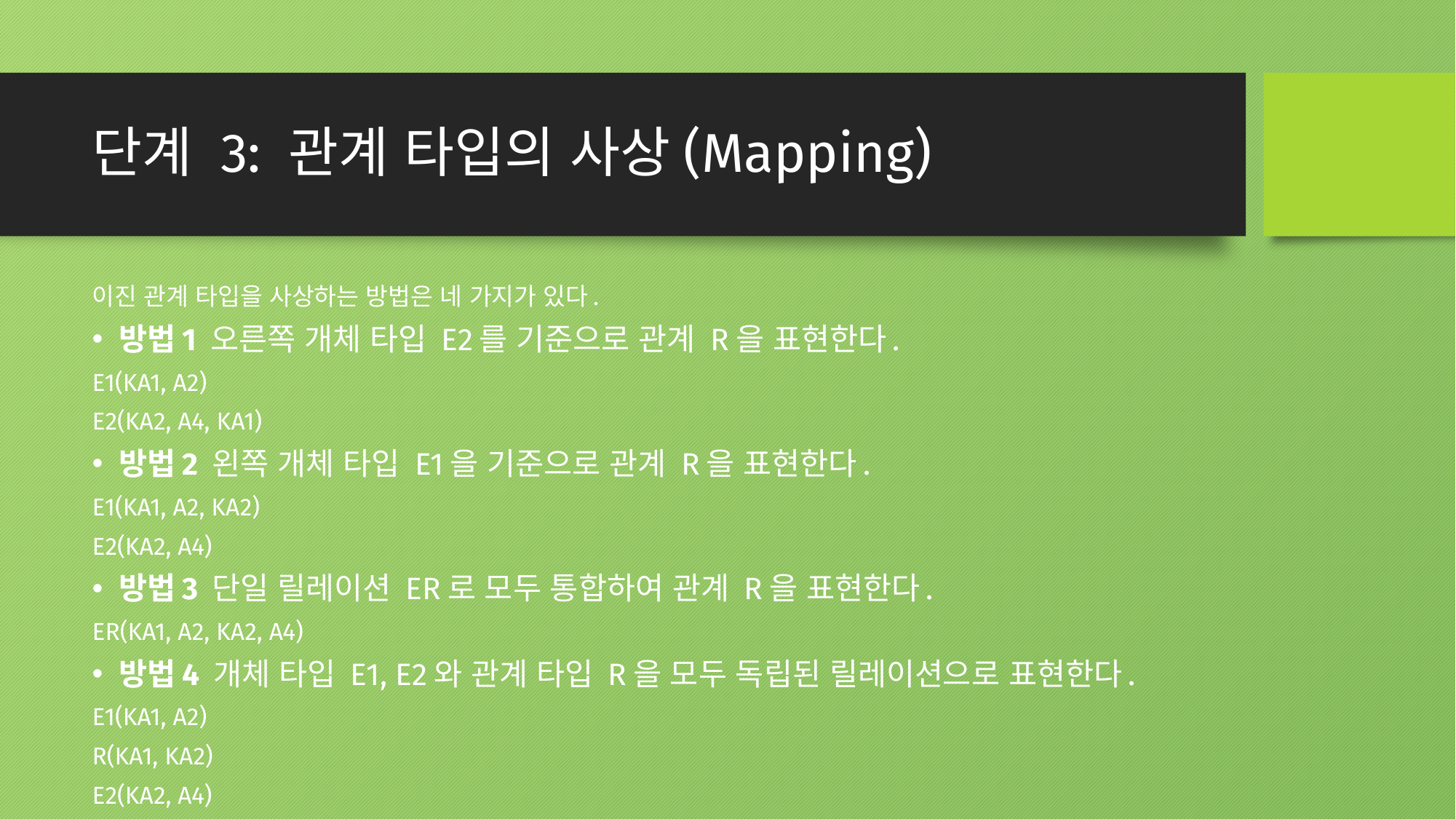

# 단계 3: 관계 타입의 사상(Mapping)
이진 관계 타입을 사상하는 방법은 네 가지가 있다.
방법1 오른쪽 개체 타입 E2를 기준으로 관계 R을 표현한다.
E1(KA1, A2)
E2(KA2, A4, KA1)
방법2 왼쪽 개체 타입 E1을 기준으로 관계 R을 표현한다.
E1(KA1, A2, KA2)
E2(KA2, A4)
방법3 단일 릴레이션 ER로 모두 통합하여 관계 R을 표현한다.
ER(KA1, A2, KA2, A4)
방법4 개체 타입 E1, E2와 관계 타입 R을 모두 독립된 릴레이션으로 표현한다.
E1(KA1, A2)
R(KA1, KA2)
E2(KA2, A4)